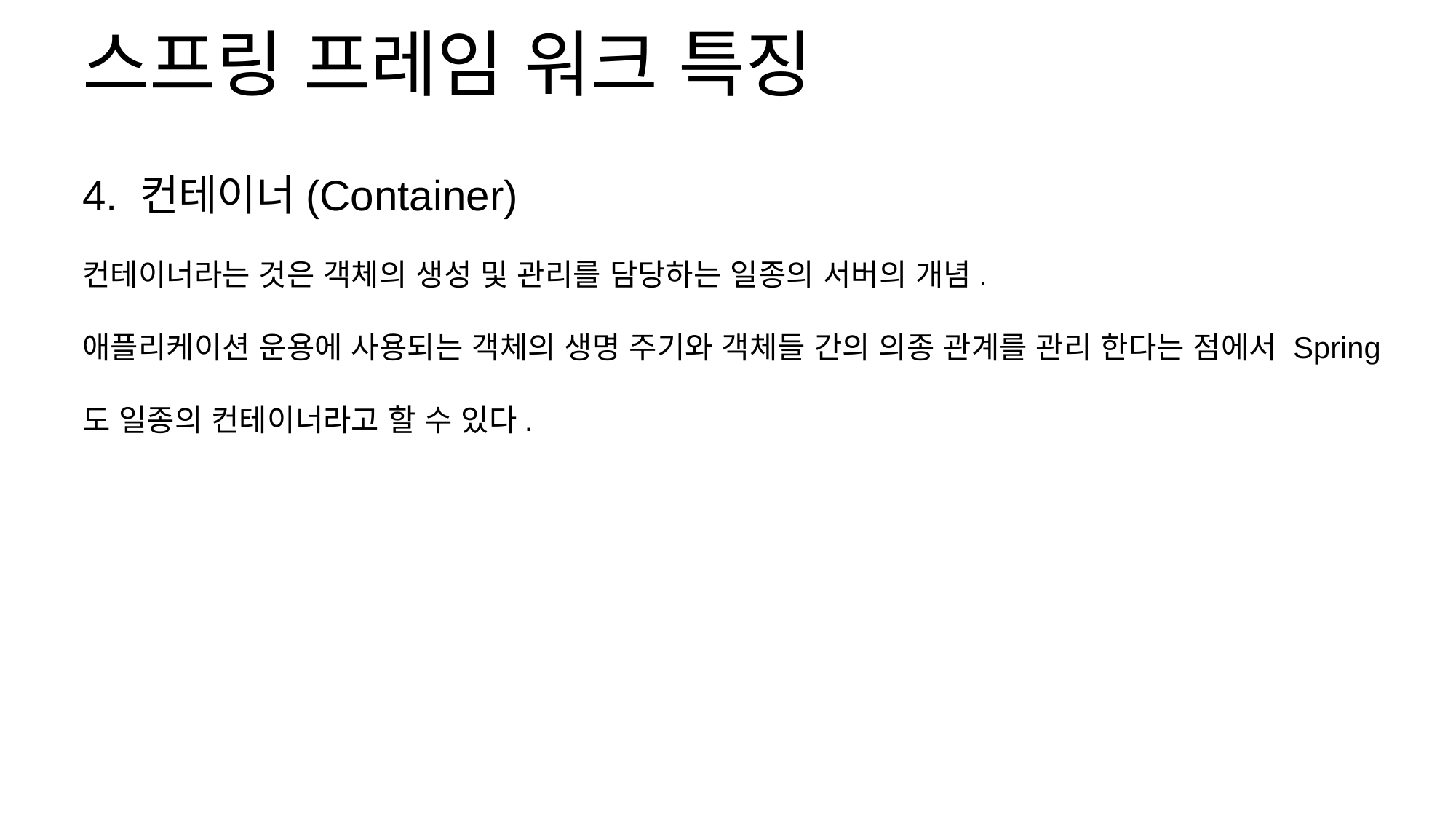

스프링 프레임 워크 특징
4. 컨테이너(Container)
컨테이너라는 것은 객체의 생성 및 관리를 담당하는 일종의 서버의 개념.
애플리케이션 운용에 사용되는 객체의 생명 주기와 객체들 간의 의종 관계를 관리 한다는 점에서 Spring도 일종의 컨테이너라고 할 수 있다.